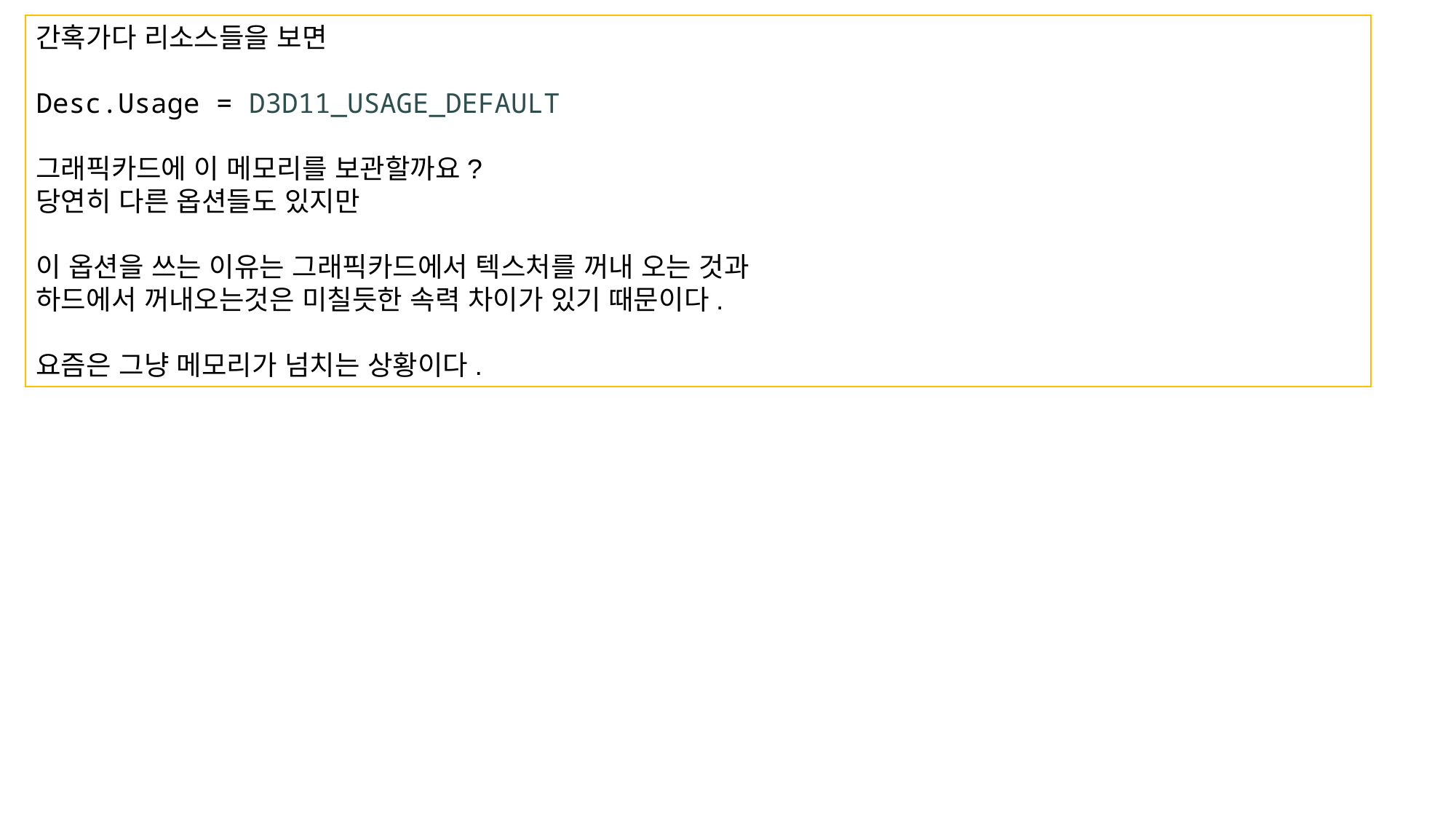

간혹가다 리소스들을 보면

Desc.Usage = D3D11_USAGE_DEFAULT

그래픽카드에 이 메모리를 보관할까요?
당연히 다른 옵션들도 있지만

이 옵션을 쓰는 이유는 그래픽카드에서 텍스처를 꺼내 오는 것과
하드에서 꺼내오는것은 미칠듯한 속력 차이가 있기 때문이다.

요즘은 그냥 메모리가 넘치는 상황이다.